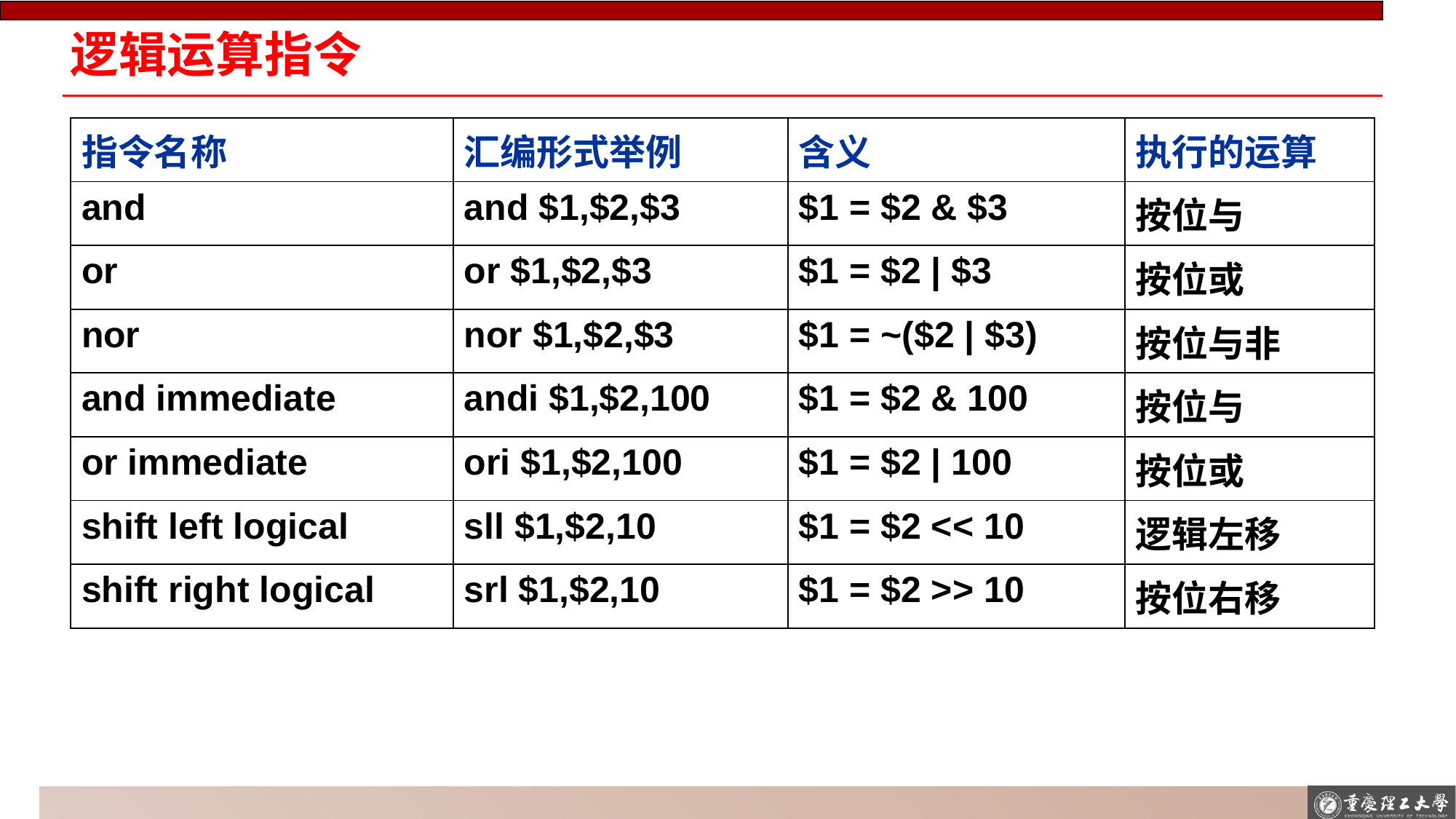

# 逻辑运算指令
| 指令名称 | 汇编形式举例 | 含义 | 执行的运算 |
| --- | --- | --- | --- |
| and | and $1,$2,$3 | $1 = $2 & $3 | 按位与 |
| or | or $1,$2,$3 | $1 = $2 | $3 | 按位或 |
| nor | nor $1,$2,$3 | $1 = ~($2 | $3) | 按位与非 |
| and immediate | andi $1,$2,100 | $1 = $2 & 100 | 按位与 |
| or immediate | ori $1,$2,100 | $1 = $2 | 100 | 按位或 |
| shift left logical | sll $1,$2,10 | $1 = $2 << 10 | 逻辑左移 |
| shift right logical | srl $1,$2,10 | $1 = $2 >> 10 | 按位右移 |